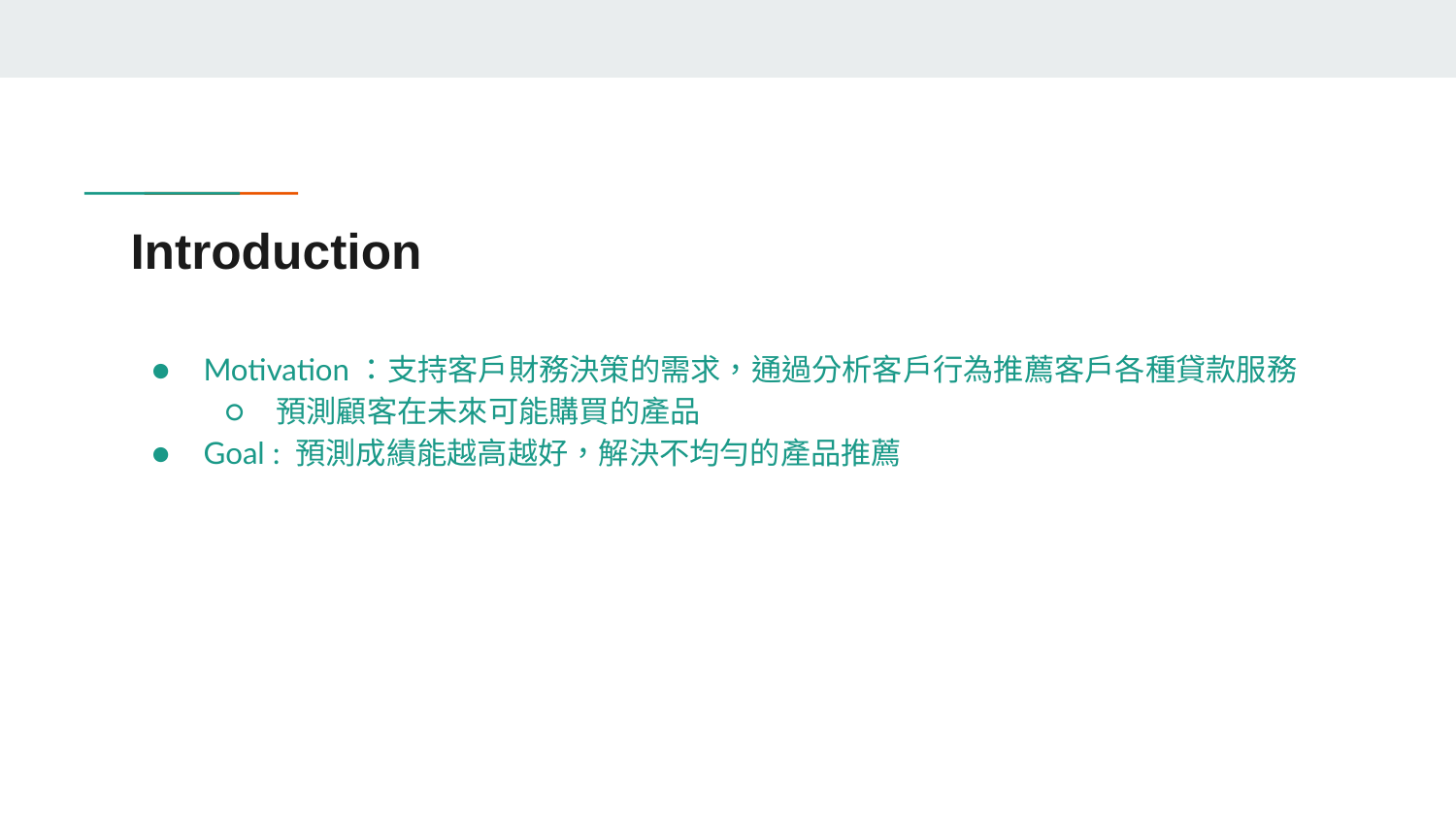

# Introduction
Motivation：支持客戶財務決策的需求，通過分析客戶行為推薦客戶各種貸款服務
預測顧客在未來可能購買的產品
Goal : 預測成績能越高越好，解決不均勻的產品推薦